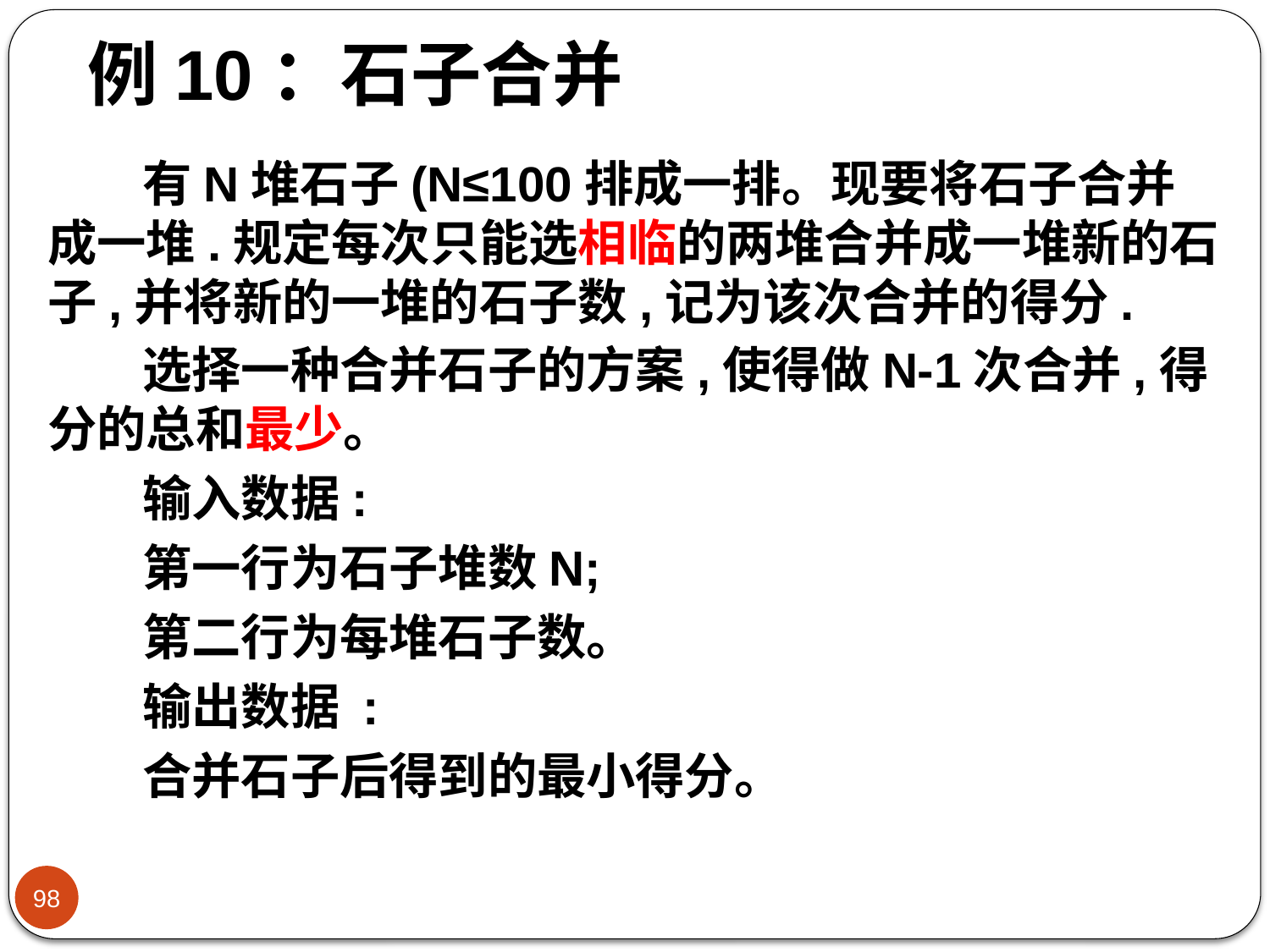

# 例10：石子合并
有N堆石子(N≤100排成一排。现要将石子合并成一堆.规定每次只能选相临的两堆合并成一堆新的石子,并将新的一堆的石子数,记为该次合并的得分.
选择一种合并石子的方案,使得做N-1次合并,得分的总和最少。
输入数据:
第一行为石子堆数N;
第二行为每堆石子数。
输出数据 :
合并石子后得到的最小得分。

98